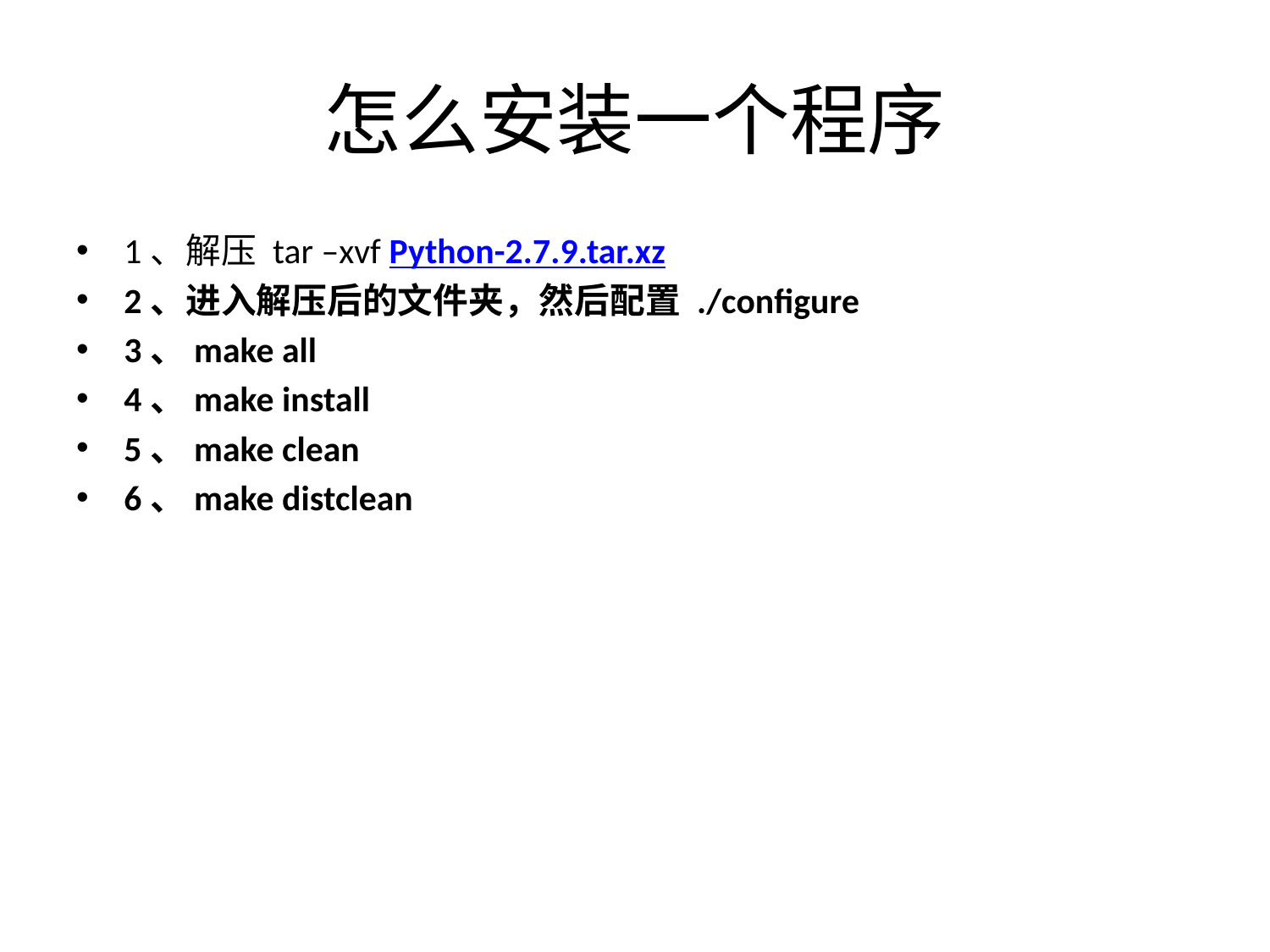

# 怎么安装一个程序
1、解压 tar –xvf Python-2.7.9.tar.xz
2、进入解压后的文件夹，然后配置 ./configure
3、make all
4、make install
5、make clean
6、make distclean